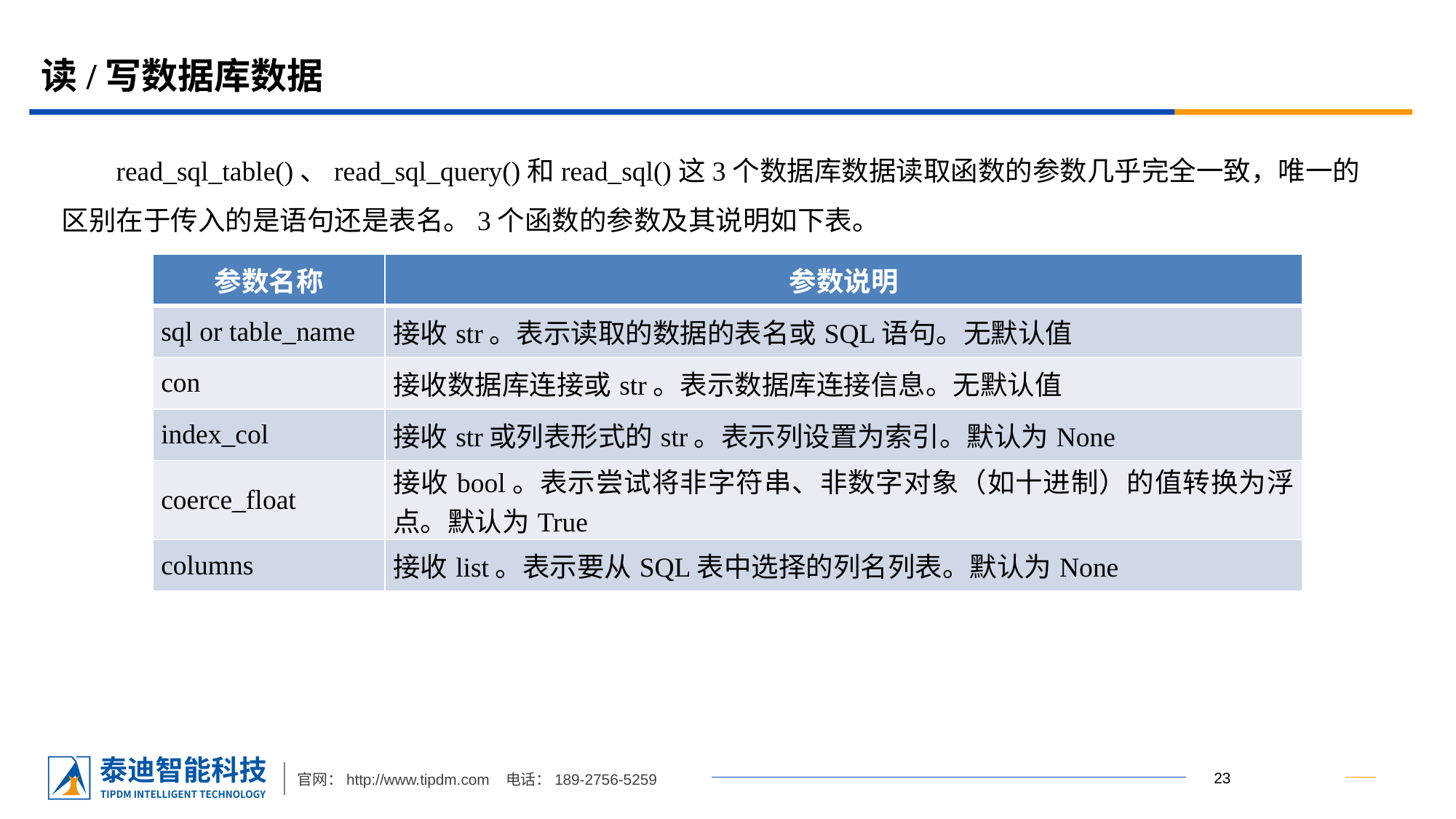

# 读/写数据库数据
read_sql_table()、read_sql_query()和read_sql()这3个数据库数据读取函数的参数几乎完全一致，唯一的区别在于传入的是语句还是表名。3个函数的参数及其说明如下表。

| 参数名称 | 参数说明 |
| --- | --- |
| sql or table\_name | 接收str。表示读取的数据的表名或SQL语句。无默认值 |
| con | 接收数据库连接或str。表示数据库连接信息。无默认值 |
| index\_col | 接收str或列表形式的str。表示列设置为索引。默认为None |
| coerce\_float | 接收bool。表示尝试将非字符串、非数字对象（如十进制）的值转换为浮点。默认为True |
| columns | 接收list。表示要从SQL表中选择的列名列表。默认为None |